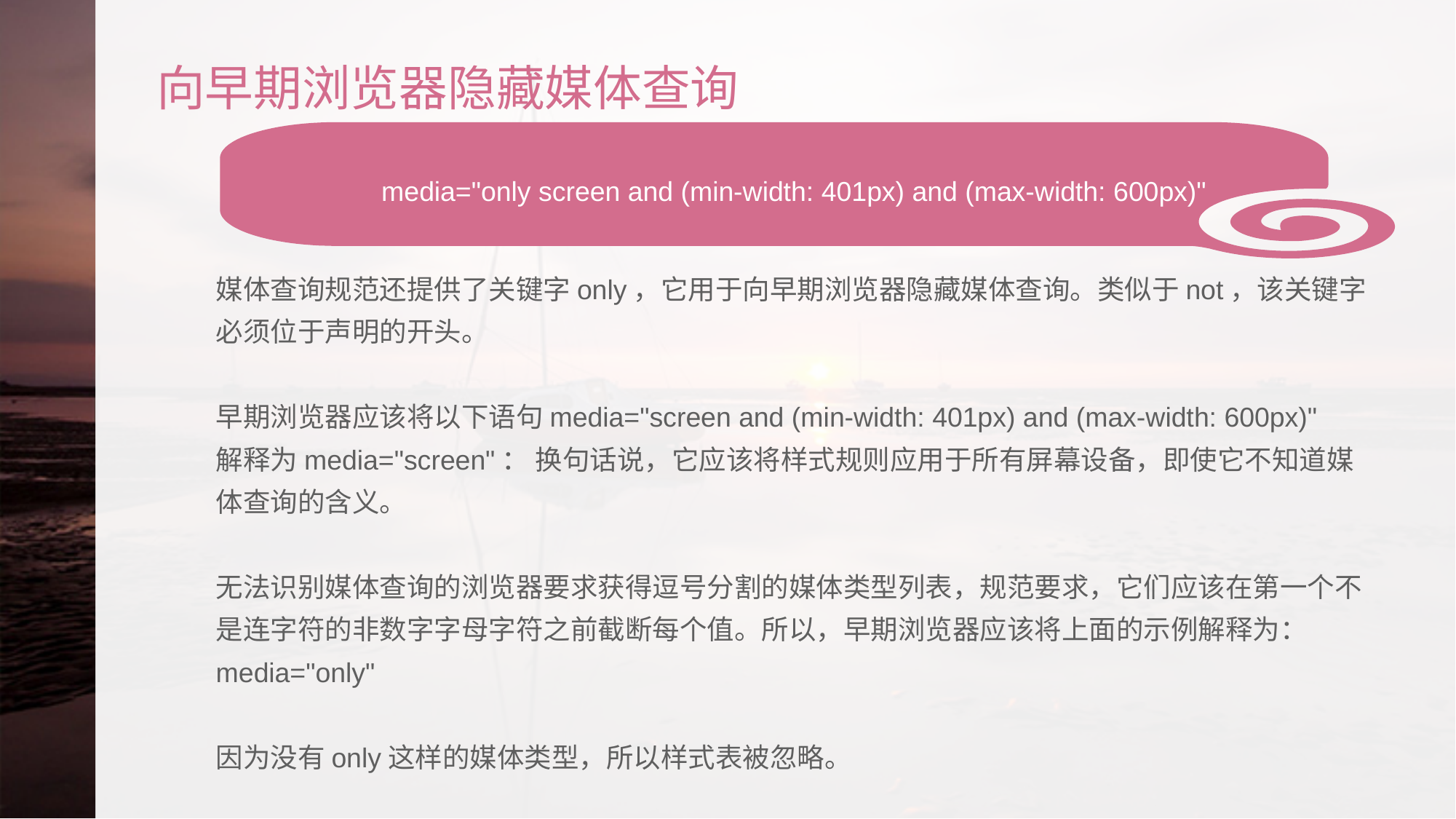

# 向早期浏览器隐藏媒体查询
media="only screen and (min-width: 401px) and (max-width: 600px)"
媒体查询规范还提供了关键字only，它用于向早期浏览器隐藏媒体查询。类似于not，该关键字必须位于声明的开头。

早期浏览器应该将以下语句media="screen and (min-width: 401px) and (max-width: 600px)"
解释为media="screen"： 换句话说，它应该将样式规则应用于所有屏幕设备，即使它不知道媒体查询的含义。

无法识别媒体查询的浏览器要求获得逗号分割的媒体类型列表，规范要求，它们应该在第一个不是连字符的非数字字母字符之前截断每个值。所以，早期浏览器应该将上面的示例解释为：media="only"

因为没有only这样的媒体类型，所以样式表被忽略。